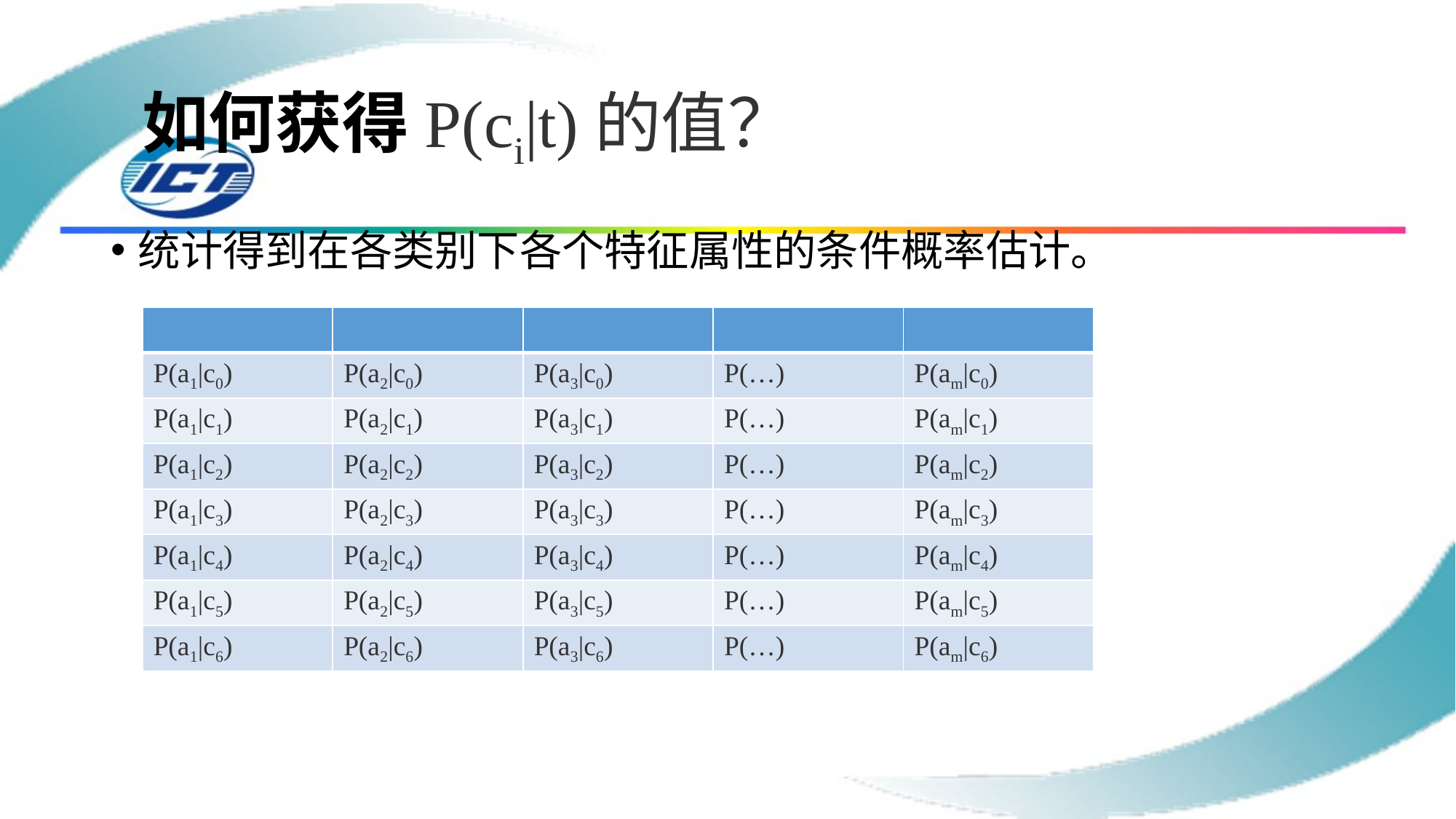

# 如何获得P(ci|t)的值？
统计得到在各类别下各个特征属性的条件概率估计。

|  |  |  |  |  |
| --- | --- | --- | --- | --- |
| P(a1|c0) | P(a2|c0) | P(a3|c0) | P(…) | P(am|c0) |
| P(a1|c1) | P(a2|c1) | P(a3|c1) | P(…) | P(am|c1) |
| P(a1|c2) | P(a2|c2) | P(a3|c2) | P(…) | P(am|c2) |
| P(a1|c3) | P(a2|c3) | P(a3|c3) | P(…) | P(am|c3) |
| P(a1|c4) | P(a2|c4) | P(a3|c4) | P(…) | P(am|c4) |
| P(a1|c5) | P(a2|c5) | P(a3|c5) | P(…) | P(am|c5) |
| P(a1|c6) | P(a2|c6) | P(a3|c6) | P(…) | P(am|c6) |